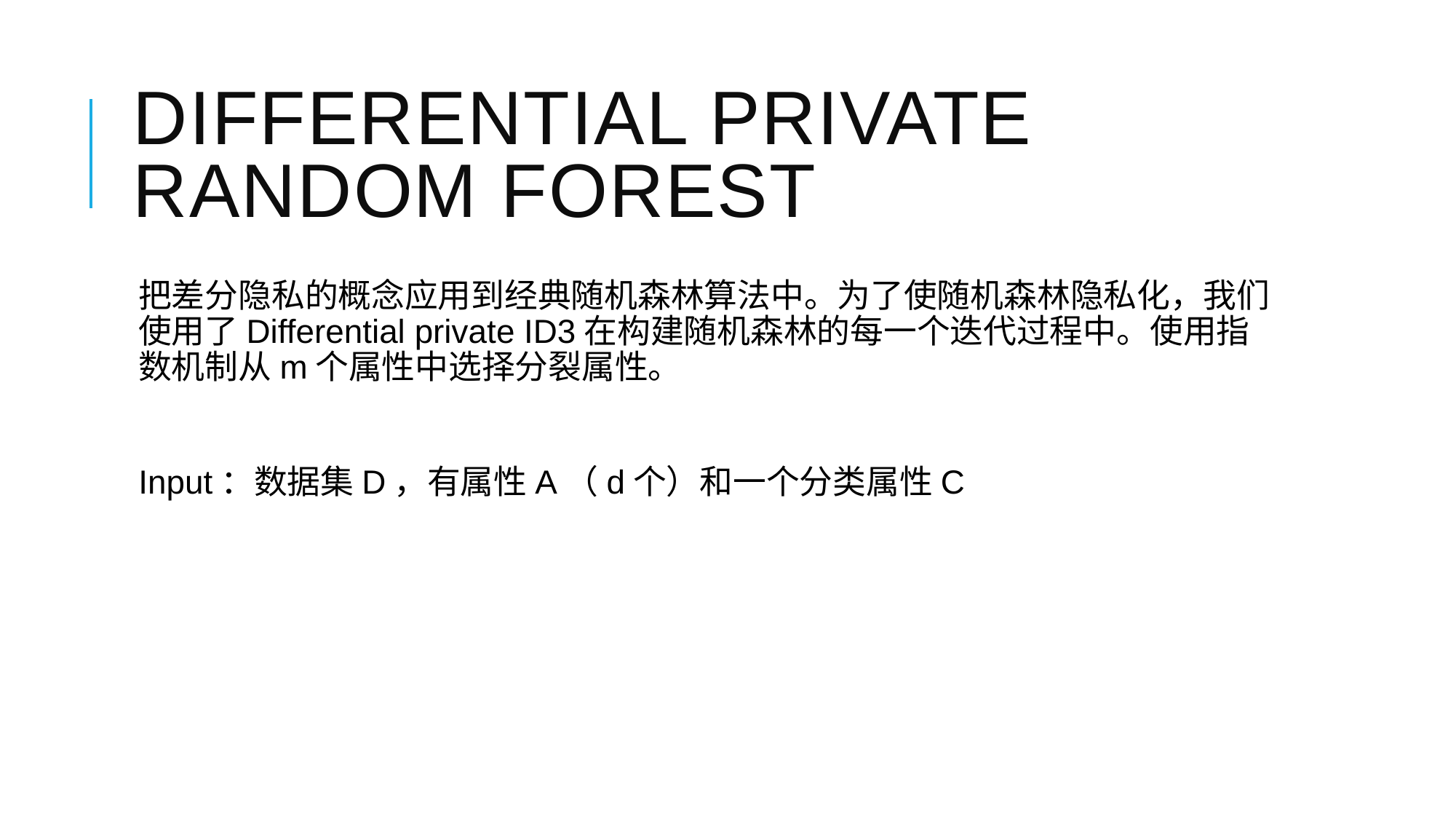

# DIFFERENTIAL PRIVATE RANDOM FOREST
把差分隐私的概念应用到经典随机森林算法中。为了使随机森林隐私化，我们使用了Differential private ID3在构建随机森林的每一个迭代过程中。使用指数机制从m个属性中选择分裂属性。

Input：数据集D，有属性A（d个）和一个分类属性C